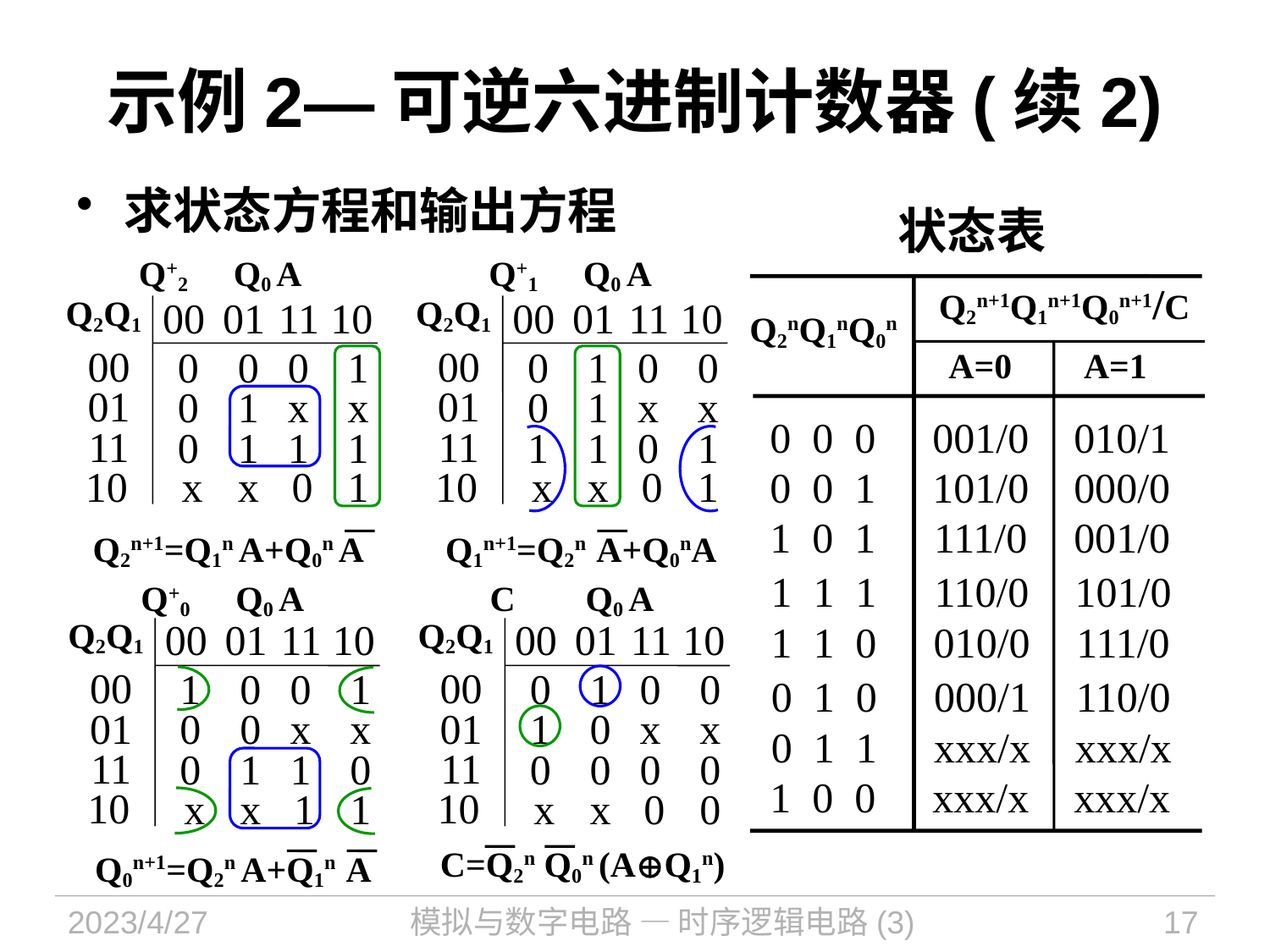

# 示例2—可逆六进制计数器(续2)
求状态方程和输出方程
状态表
Q+2
Q0 A
Q2Q1
00
01
11
10

00
0
0
0
1

01
0
1
x
x
11
0
1
1
1
10
x
x
0
1
Q+1
Q0 A
Q2Q1
00
01
11
10

00
0
1
0
0

01
0
1
x
x
11
1
1
0
1
10
x
x
0
1
Q2n+1Q1n+1Q0n+1/C

Q2nQ1nQ0n

A=0
A=1

0  0  0
001/0
010/1
0  0  1
101/0
000/0
1  0  1
111/0
001/0
Q2n+1=Q1n A+Q0n A

Q1n+1=Q2n  A+Q0nA

1  1  1
110/0
101/0
Q+0
Q0 A
Q2Q1
00
01
11
10

00
1
0
0
1

01
0
0
x
x
11
0
1
1
0
10
x
x
1
1
C
Q0 A
Q2Q1
00
01
11
10

00
0
1
0
0

01
1
0
x
x
11
0
0
0
0
10
x
x
0
0
1  1  0
010/0
111/0
0  1  0
000/1
110/0
0  1  1
xxx/x
xxx/x
1  0  0
xxx/x
xxx/x
C=Q2n Q0n (A⊕Q1n)

Q0n+1=Q2n A+Q1n  A

2023/4/27
模拟与数字电路 — 时序逻辑电路(3)
17